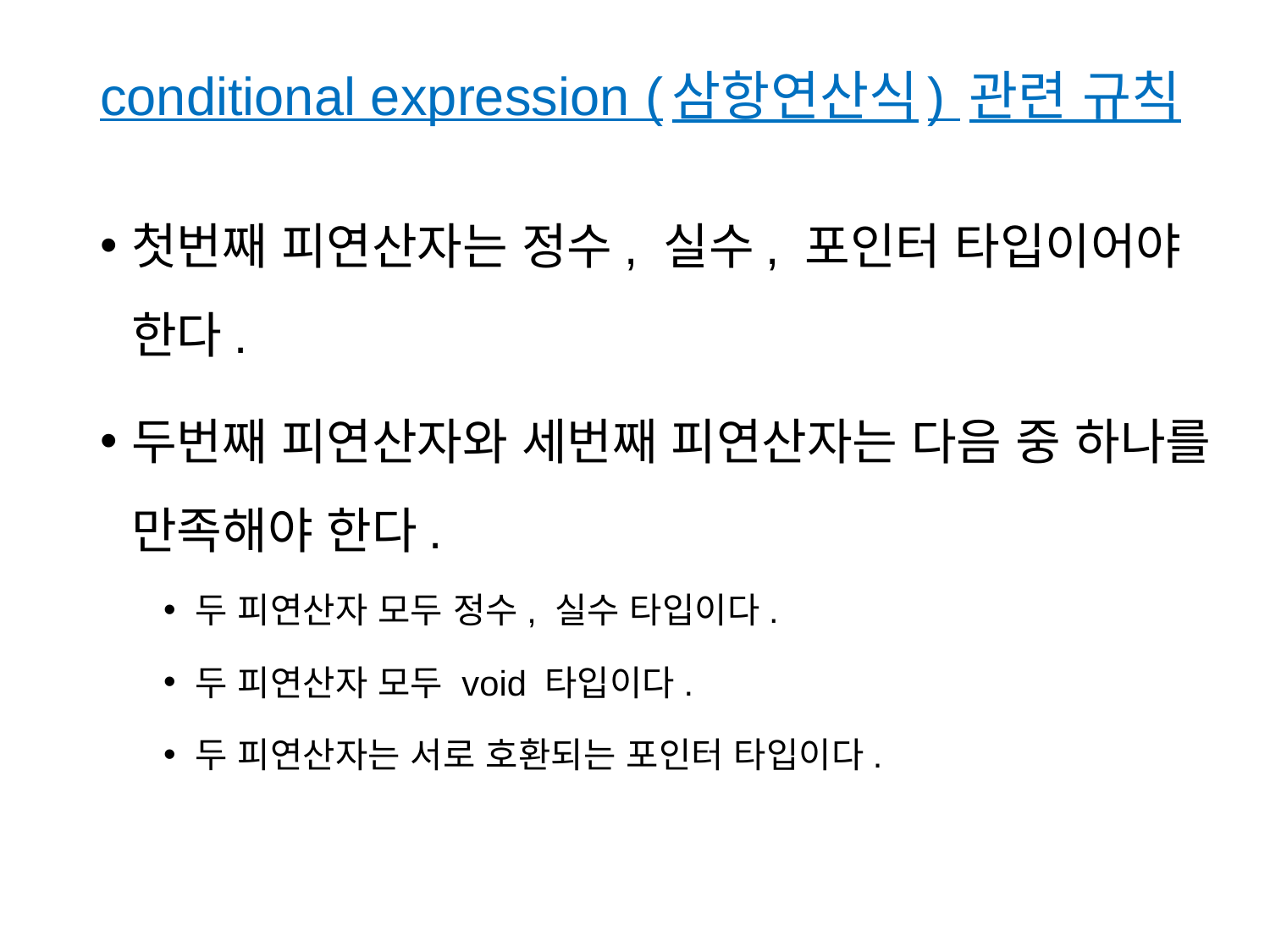

# conditional expression (삼항연산식) 관련 규칙
첫번째 피연산자는 정수, 실수, 포인터 타입이어야 한다.
두번째 피연산자와 세번째 피연산자는 다음 중 하나를 만족해야 한다.
두 피연산자 모두 정수, 실수 타입이다.
두 피연산자 모두 void 타입이다.
두 피연산자는 서로 호환되는 포인터 타입이다.